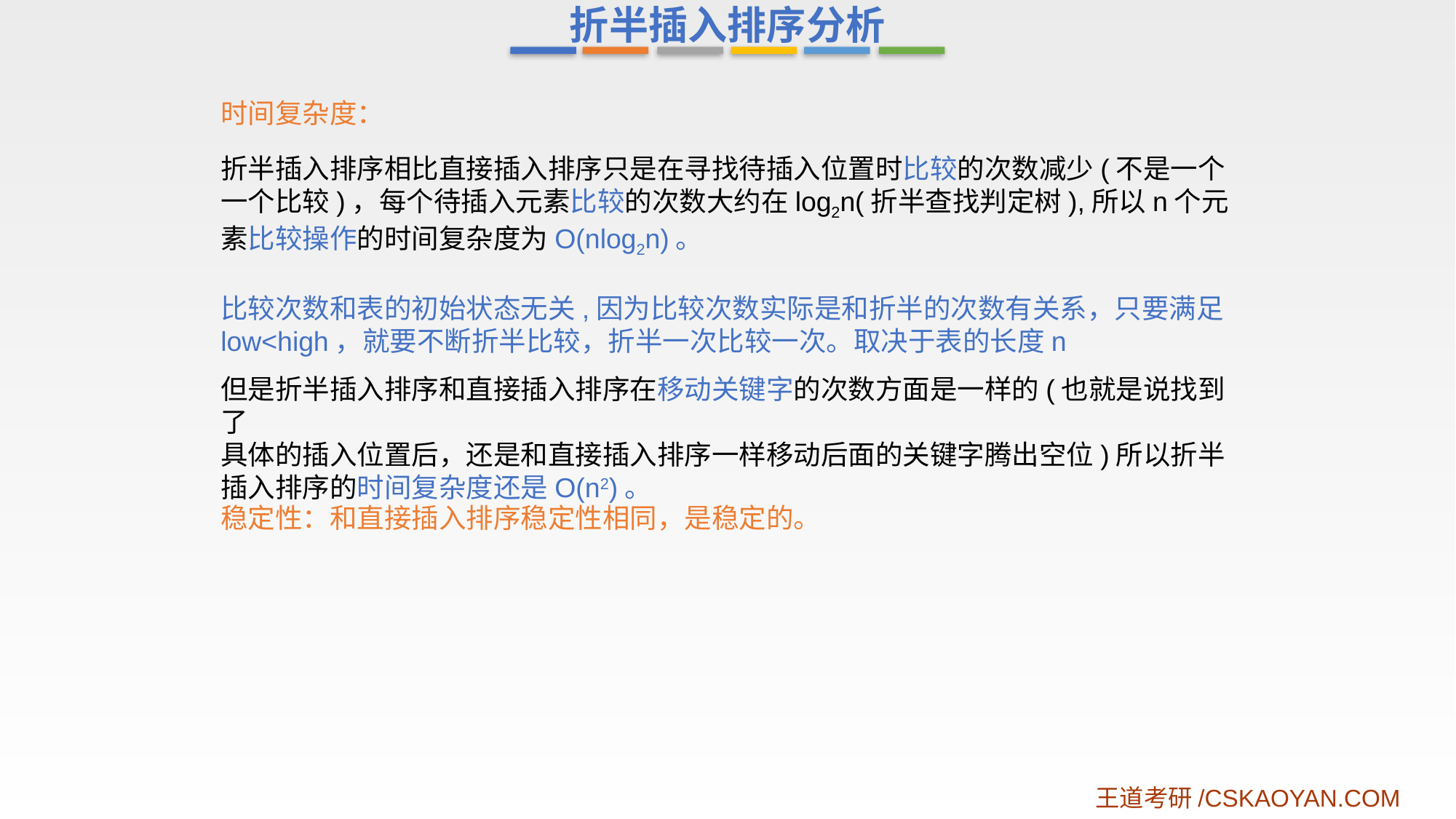

折半插入排序分析

时间复杂度：
折半插入排序相比直接插入排序只是在寻找待插入位置时比较的次数减少(不是一个一个比较)，每个待插入元素比较的次数大约在log2n(折半查找判定树),所以n个元素比较操作的时间复杂度为O(nlog2n)。

比较次数和表的初始状态无关,因为比较次数实际是和折半的次数有关系，只要满足low<high，就要不断折半比较，折半一次比较一次。取决于表的长度n
但是折半插入排序和直接插入排序在移动关键字的次数方面是一样的(也就是说找到了
具体的插入位置后，还是和直接插入排序一样移动后面的关键字腾出空位)所以折半插入排序的时间复杂度还是O(n2)。
稳定性：和直接插入排序稳定性相同，是稳定的。
王道考研/CSKAOYAN.COM